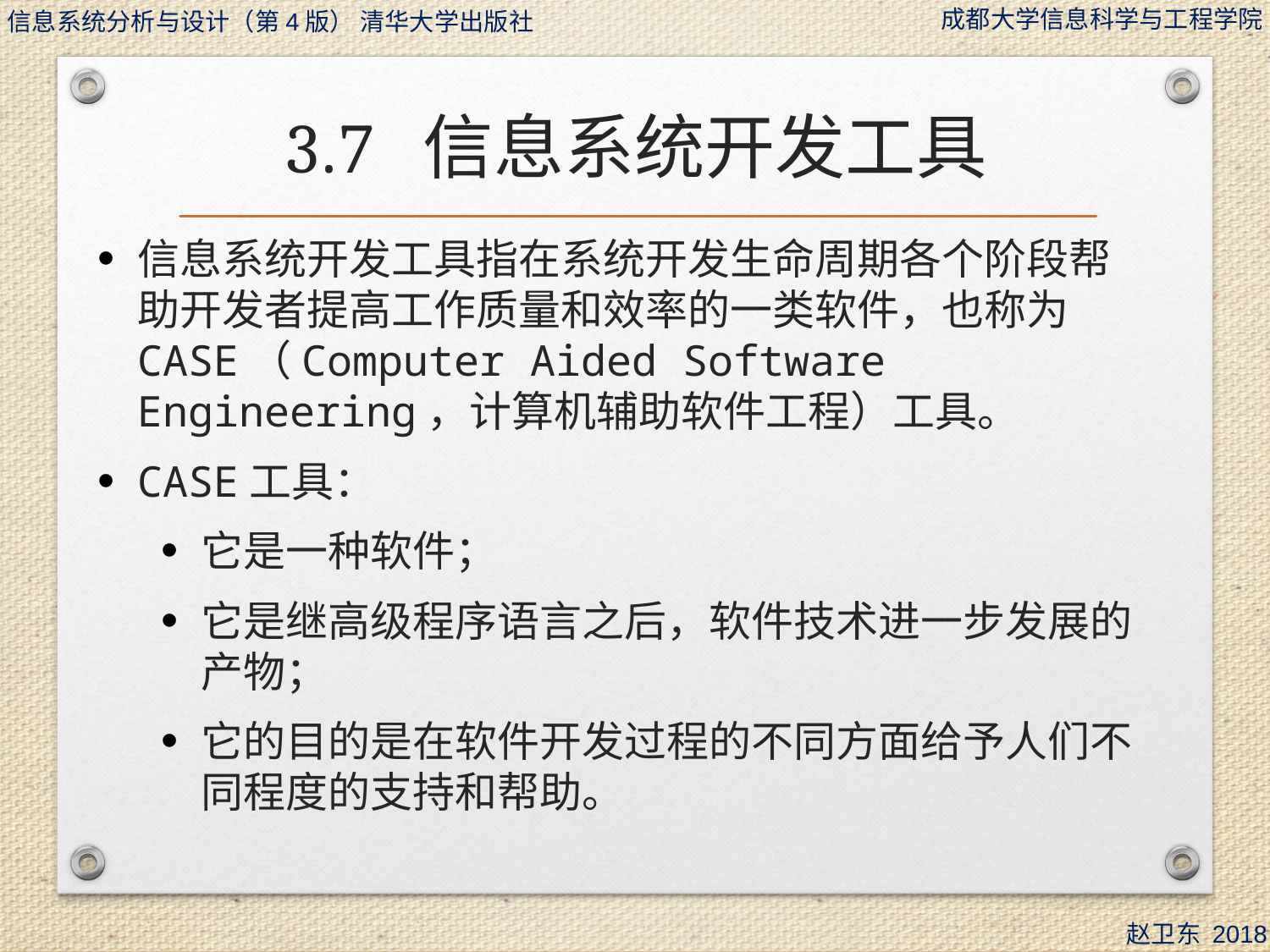

# 3.7  信息系统开发工具
信息系统开发工具指在系统开发生命周期各个阶段帮助开发者提高工作质量和效率的一类软件，也称为CASE（Computer Aided Software Engineering，计算机辅助软件工程）工具。
CASE工具：
它是一种软件；
它是继高级程序语言之后，软件技术进一步发展的产物；
它的目的是在软件开发过程的不同方面给予人们不同程度的支持和帮助。